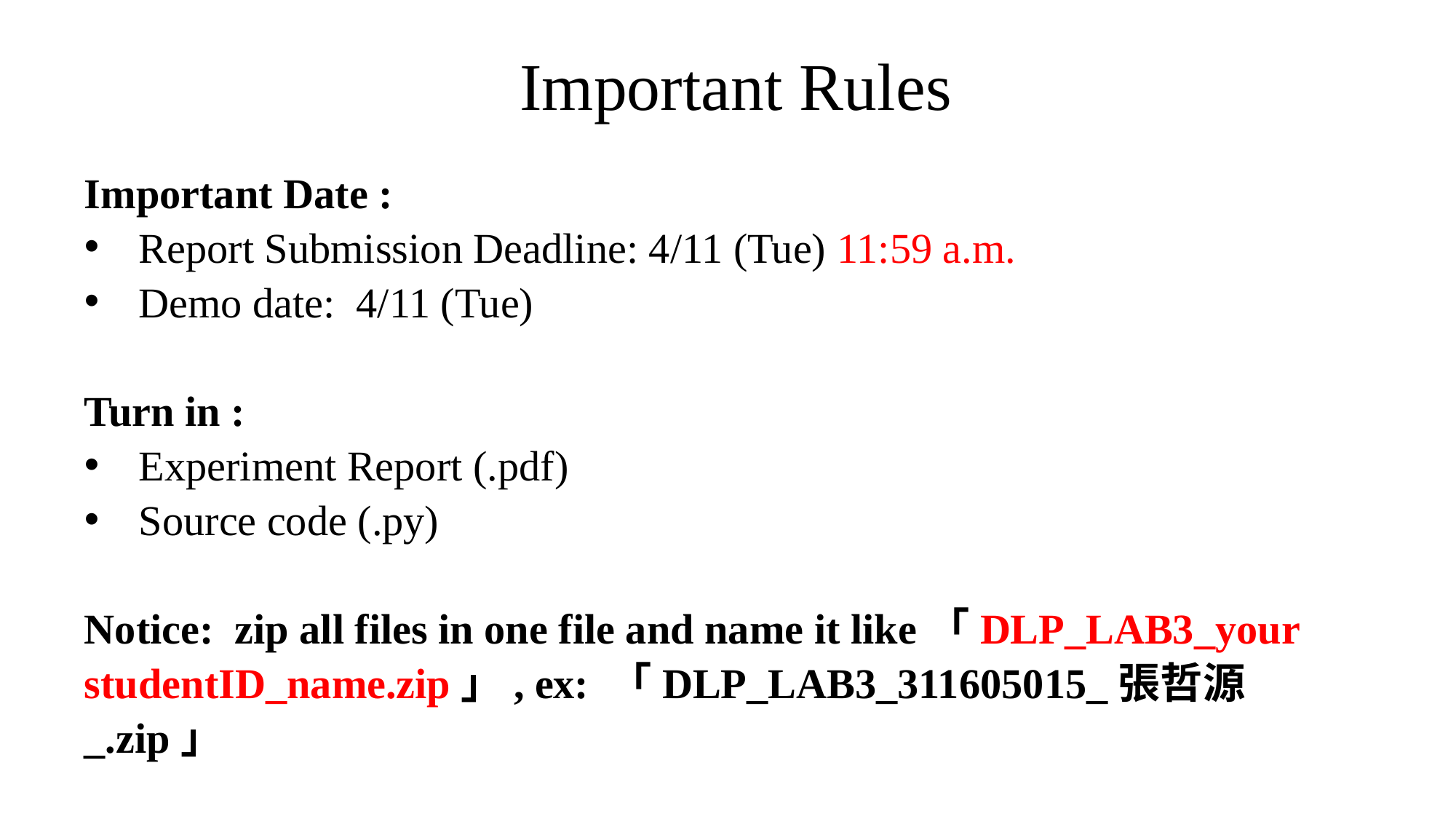

Important Rules
Important Date :
Report Submission Deadline: 4/11 (Tue) 11:59 a.m.
Demo date:  4/11 (Tue)

Turn in :
Experiment Report (.pdf)
Source code (.py)

Notice:  zip all files in one file and name it like「DLP_LAB3_your studentID_name.zip」, ex: 「DLP_LAB3_311605015_張哲源_.zip」